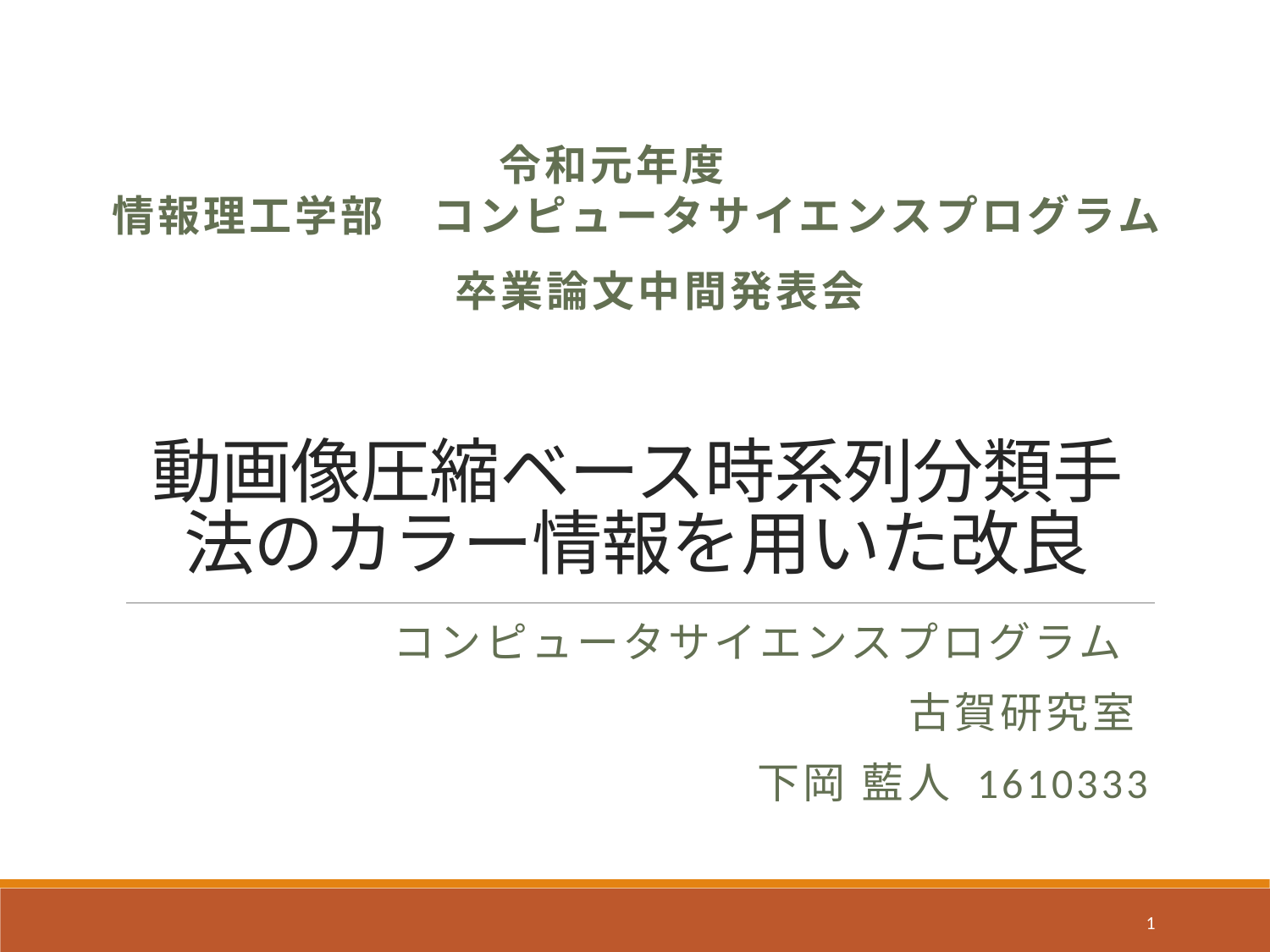

令和元年度　
情報理工学部　コンピュータサイエンスプログラム
　卒業論文中間発表会
# 動画像圧縮ベース時系列分類手法のカラー情報を用いた改良
コンピュータサイエンスプログラム
古賀研究室
下岡 藍人 1610333

1